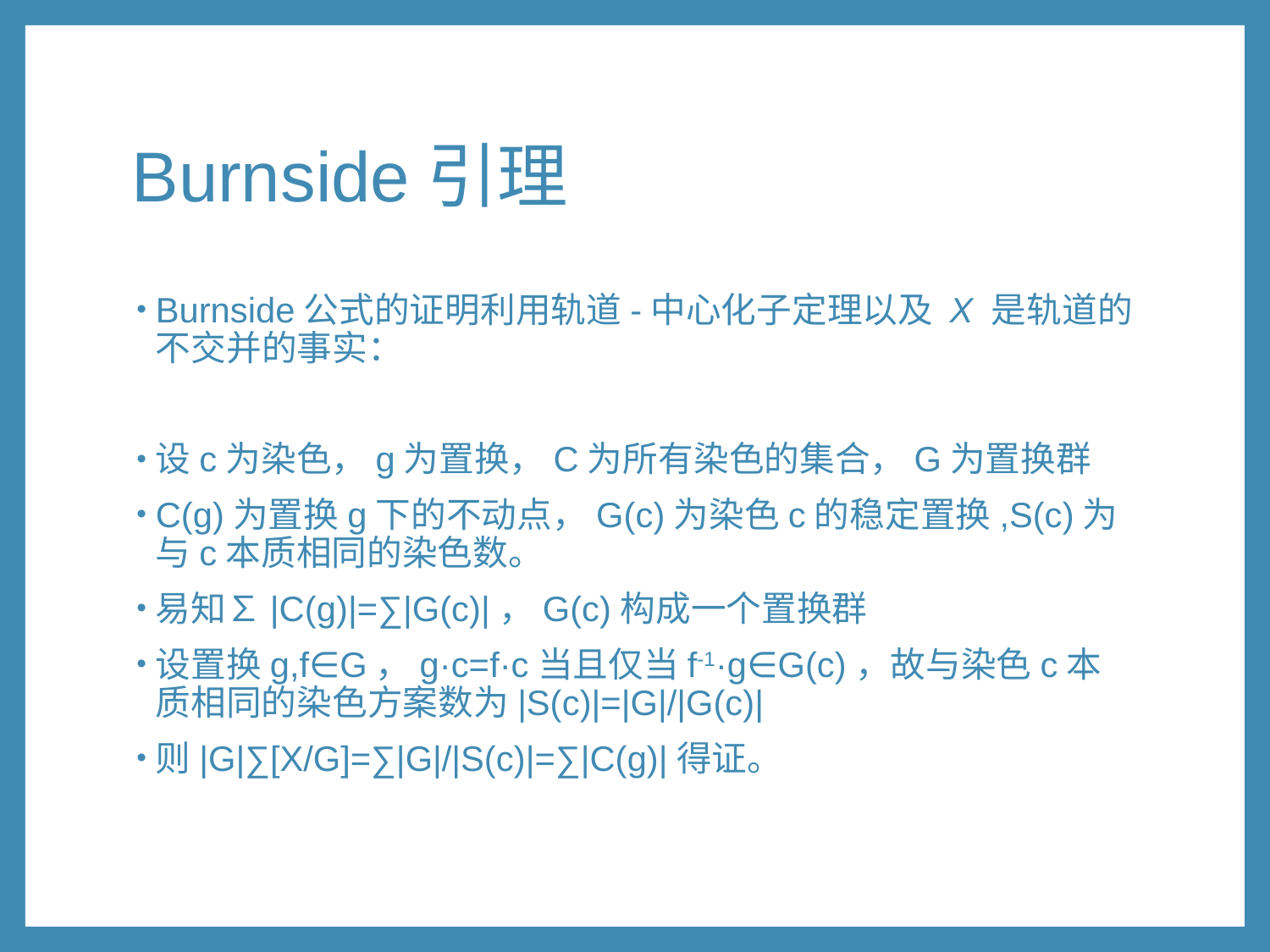

# Burnside引理
Burnside公式的证明利用轨道-中心化子定理以及 X 是轨道的不交并的事实：

设c为染色，g为置换，C为所有染色的集合，G为置换群
C(g)为置换g下的不动点，G(c)为染色c的稳定置换,S(c)为与c本质相同的染色数。
易知∑|C(g)|=∑|G(c)|，G(c)构成一个置换群
设置换g,f∈G，g·c=f·c当且仅当f-1·g∈G(c)，故与染色c本质相同的染色方案数为|S(c)|=|G|/|G(c)|
则|G|∑[X/G]=∑|G|/|S(c)|=∑|C(g)|得证。